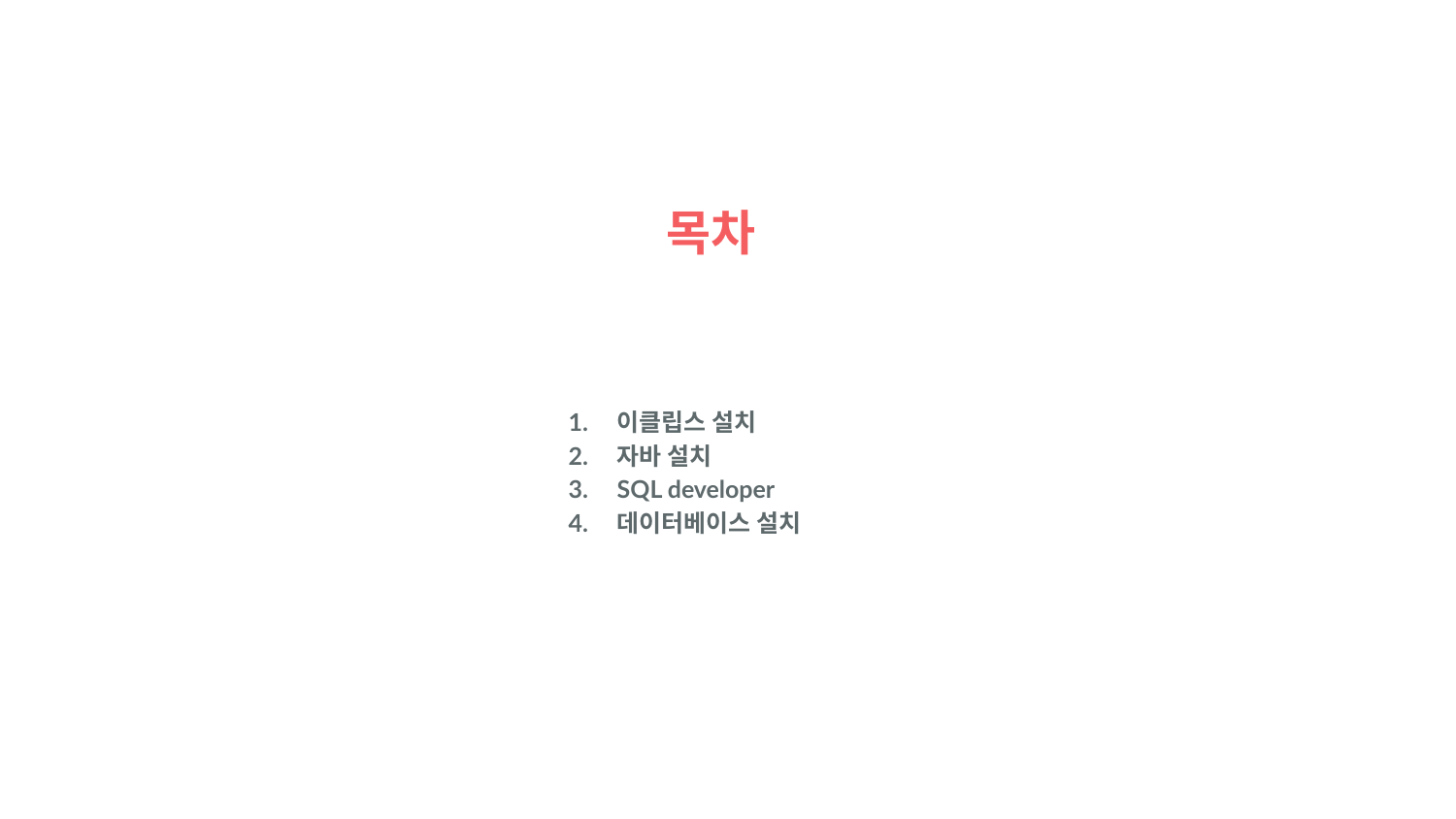

# 목차
이클립스 설치
자바 설치
SQL developer
데이터베이스 설치